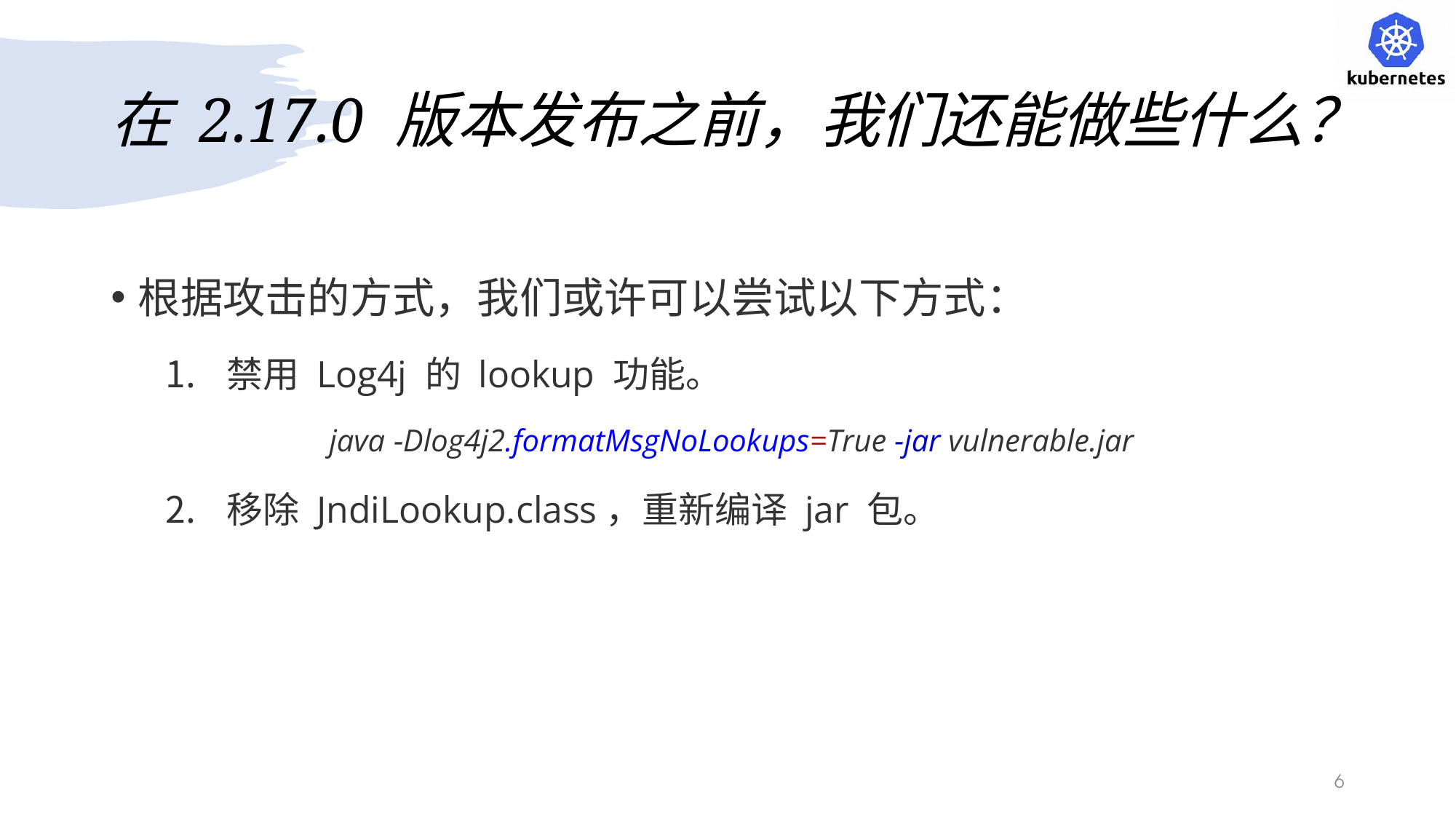

# 在 2.17.0 版本发布之前，我们还能做些什么？
根据攻击的方式，我们或许可以尝试以下方式：
禁用 Log4j 的 lookup 功能。
	java ‐Dlog4j2.formatMsgNoLookups=True -jar vulnerable.jar
移除 JndiLookup.class，重新编译 jar 包。

6